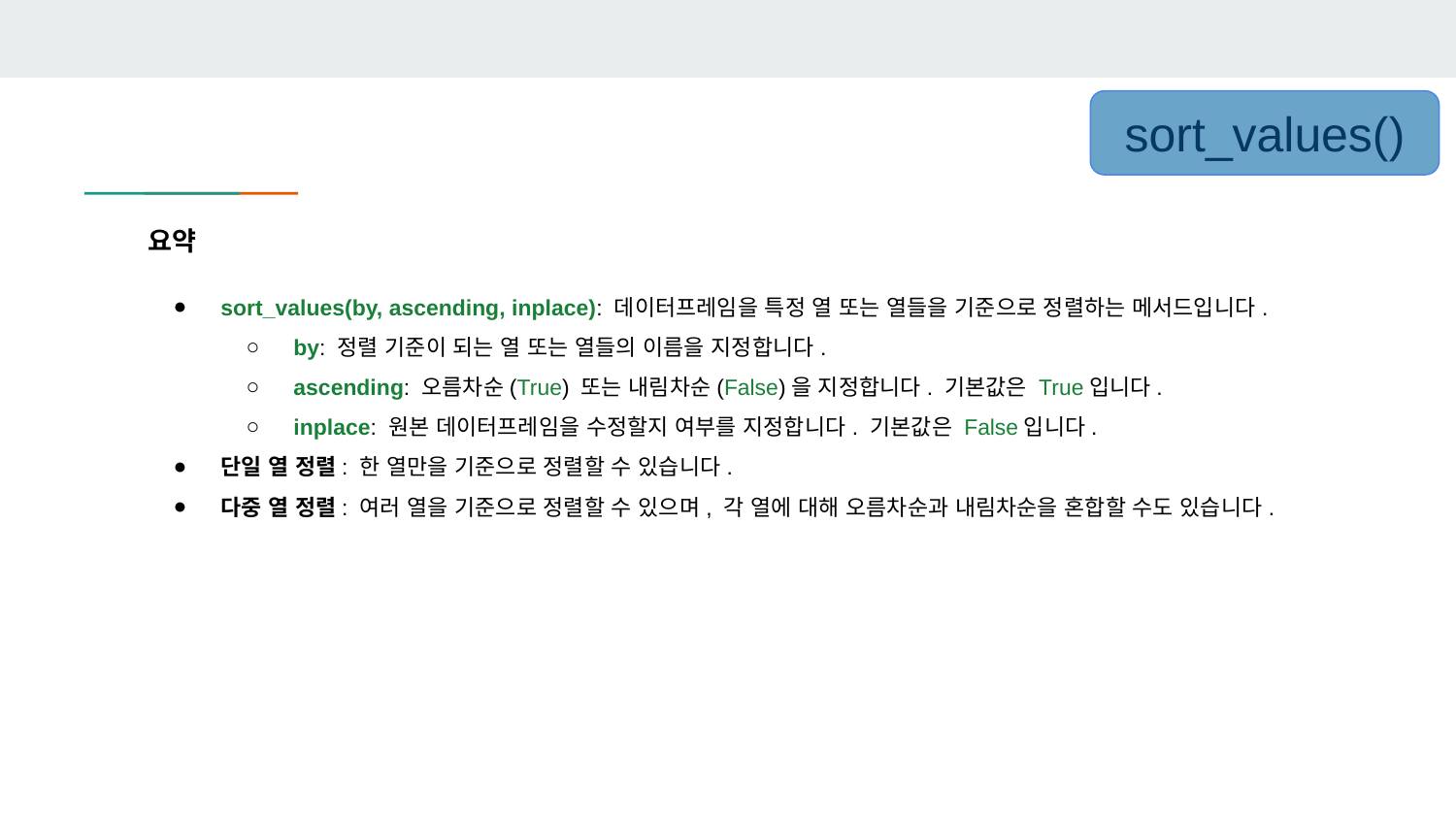

sort_values()
요약
sort_values(by, ascending, inplace): 데이터프레임을 특정 열 또는 열들을 기준으로 정렬하는 메서드입니다.
by: 정렬 기준이 되는 열 또는 열들의 이름을 지정합니다.
ascending: 오름차순(True) 또는 내림차순(False)을 지정합니다. 기본값은 True입니다.
inplace: 원본 데이터프레임을 수정할지 여부를 지정합니다. 기본값은 False입니다.
단일 열 정렬: 한 열만을 기준으로 정렬할 수 있습니다.
다중 열 정렬: 여러 열을 기준으로 정렬할 수 있으며, 각 열에 대해 오름차순과 내림차순을 혼합할 수도 있습니다.